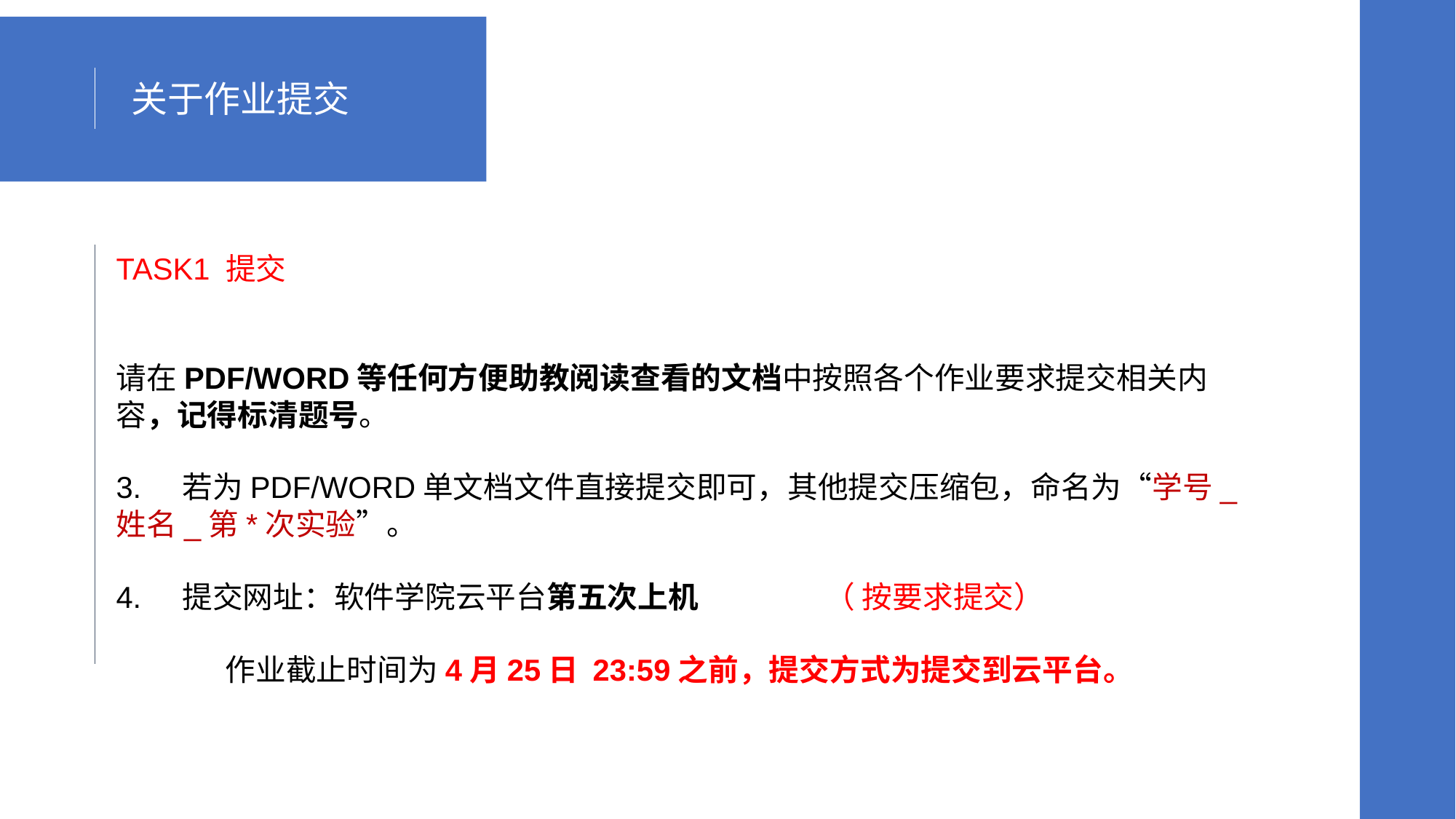

关于作业提交
TASK1 提交

请在PDF/WORD等任何方便助教阅读查看的文档中按照各个作业要求提交相关内容，记得标清题号。

3.    若为PDF/WORD单文档文件直接提交即可，其他提交压缩包，命名为“学号_姓名_第*次实验”。

4.    提交网址：软件学院云平台第五次上机 	        （ 按要求提交）

	作业截止时间为4月25日 23:59之前，提交方式为提交到云平台。